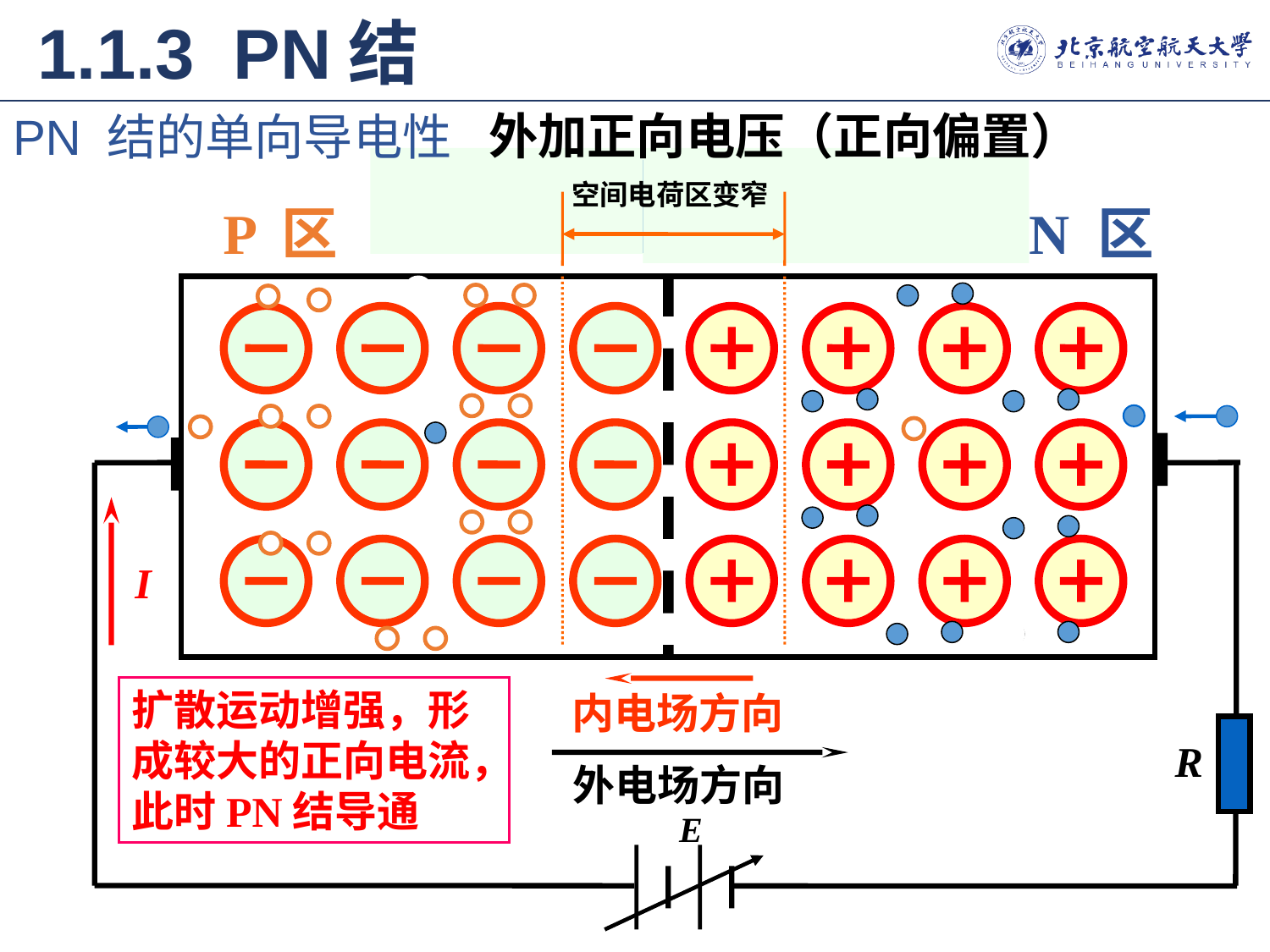

1.1.3  PN结
外加正向电压（正向偏置）
PN 结的单向导电性

外电场驱使P区的空穴进入空间
电荷区抵消一部分负空间电荷

N区电子进入空间电荷区
抵消一部分正空间电荷
空间电荷区变窄

N 区
P 区

I

扩散运动增强，形
成较大的正向电流，此时PN结导通

内电场方向

R

外电场方向
E

15